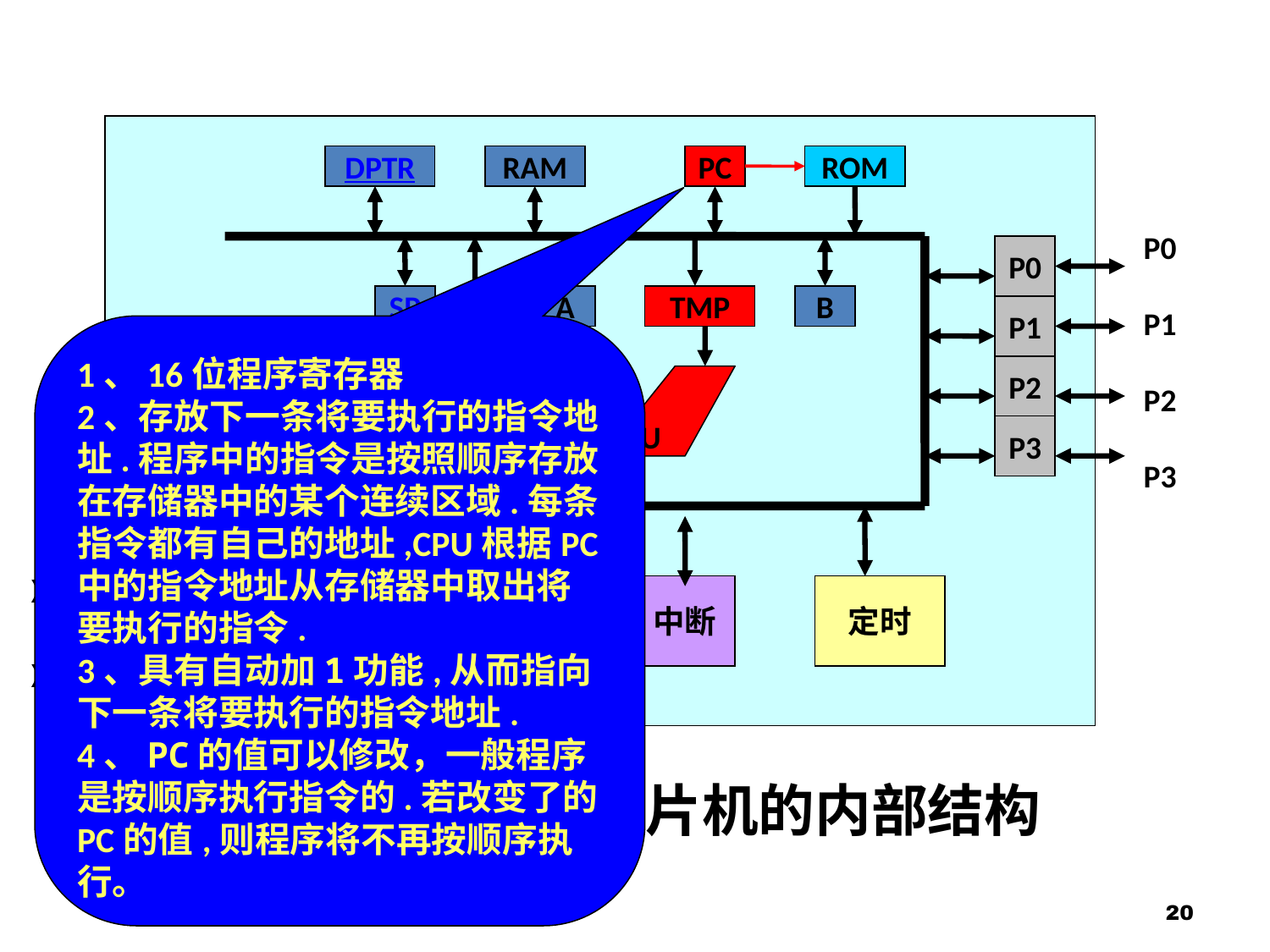

89C51单片机的内部结构

DPTR
RAM
PC
ROM

P0

P0

P1

P2

P3

SP
A
TMP
B
P1
1、16位程序寄存器
2、存放下一条将要执行的指令地址.程序中的指令是按照顺序存放在存储器中的某个连续区域.每条指令都有自己的地址,CPU根据PC中的指令地址从存储器中取出将要执行的指令.
3、具有自动加1功能,从而指向下一条将要执行的指令地址.
4、PC的值可以修改，一般程序是按顺序执行指令的.若改变了的PC的值,则程序将不再按顺序执行。

P2

PSW
ALU
P3

X1

X2
振
荡
P
L
A
ID
IR
串口
中断
定时

   PSEN  RST ALE  EA
20